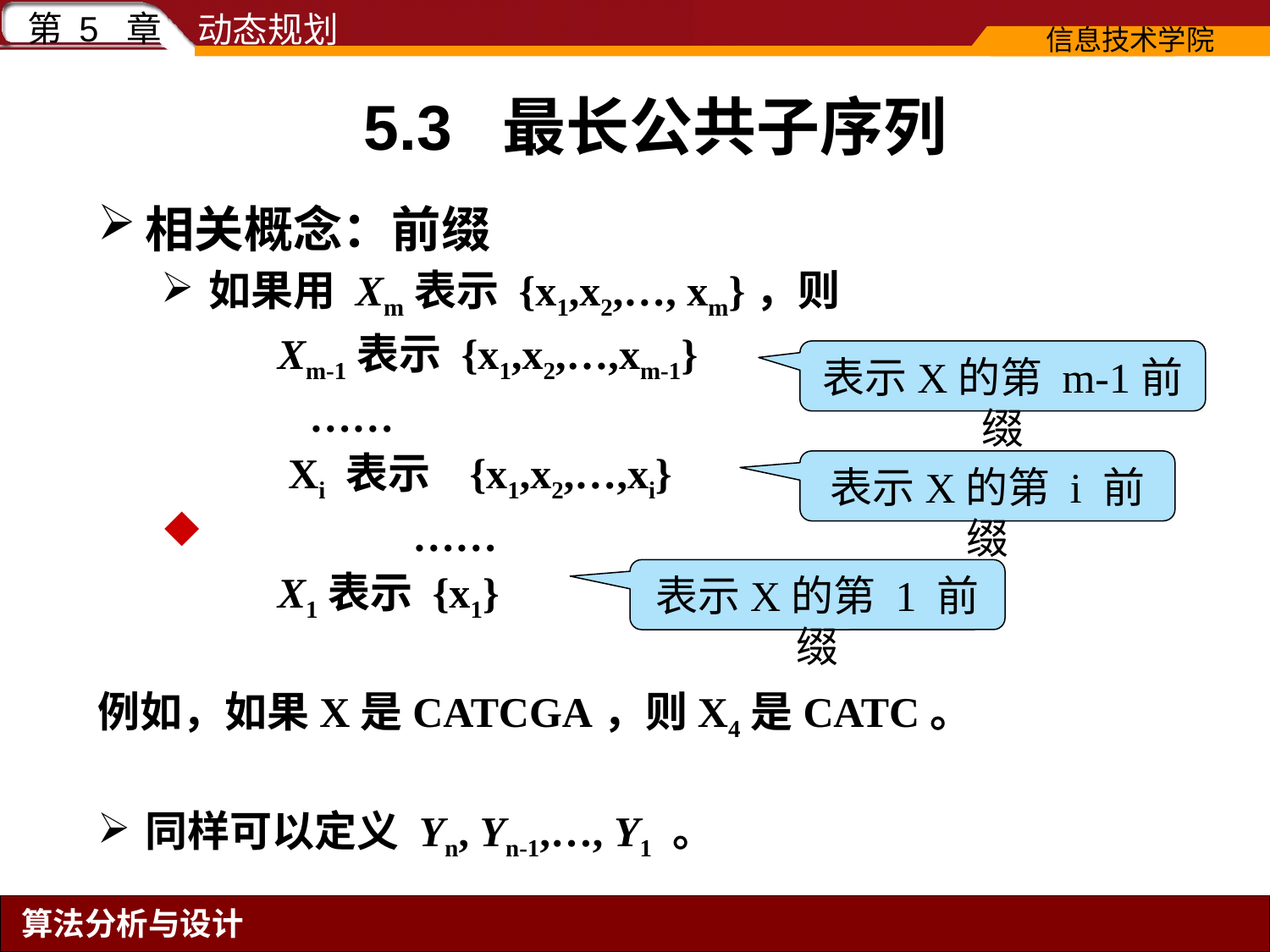

5.3  最长公共子序列
相关概念：前缀
如果用 Xm表示 {x1,x2,…, xm}，则
           Xm-1表示 {x1,x2,…,xm-1}
              ……
            Xi 表示   {x1,x2,…,xi}
	        ……
           X1表示 {x1}

例如，如果X是CATCGA，则X4是CATC。

同样可以定义 Yn, Yn-1,…, Y1 。
表示X的第 m-1前缀
表示X的第 i 前缀
表示X的第 1 前缀